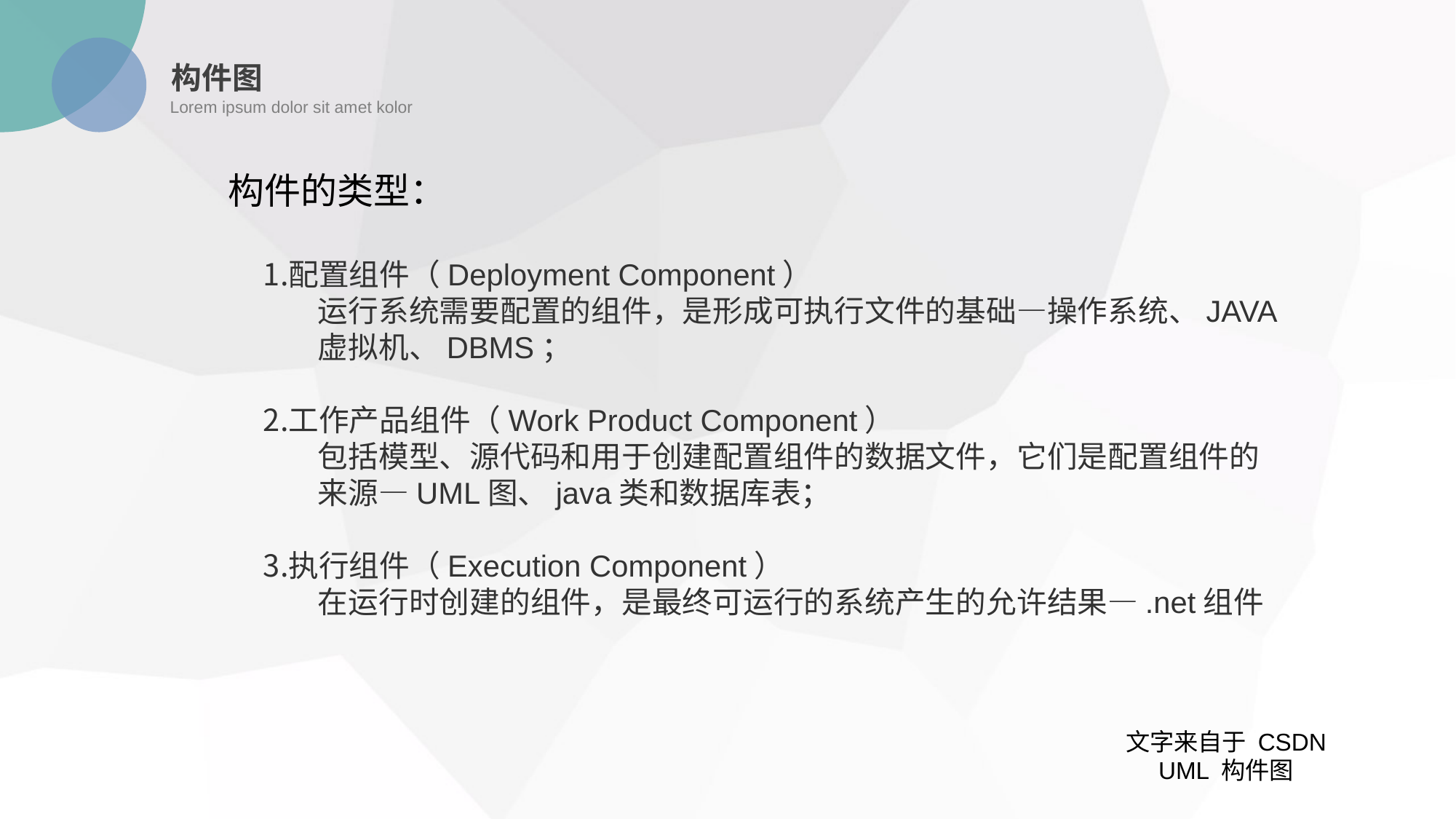

构件图
Lorem ipsum dolor sit amet kolor
构件的类型：
配置组件（Deployment Component）
运行系统需要配置的组件，是形成可执行文件的基础—操作系统、JAVA虚拟机、DBMS；

工作产品组件（Work Product Component）
包括模型、源代码和用于创建配置组件的数据文件，它们是配置组件的来源—UML图、java类和数据库表；

执行组件（Execution Component）
在运行时创建的组件，是最终可运行的系统产生的允许结果—.net组件

文字来自于 CSDN
UML 构件图